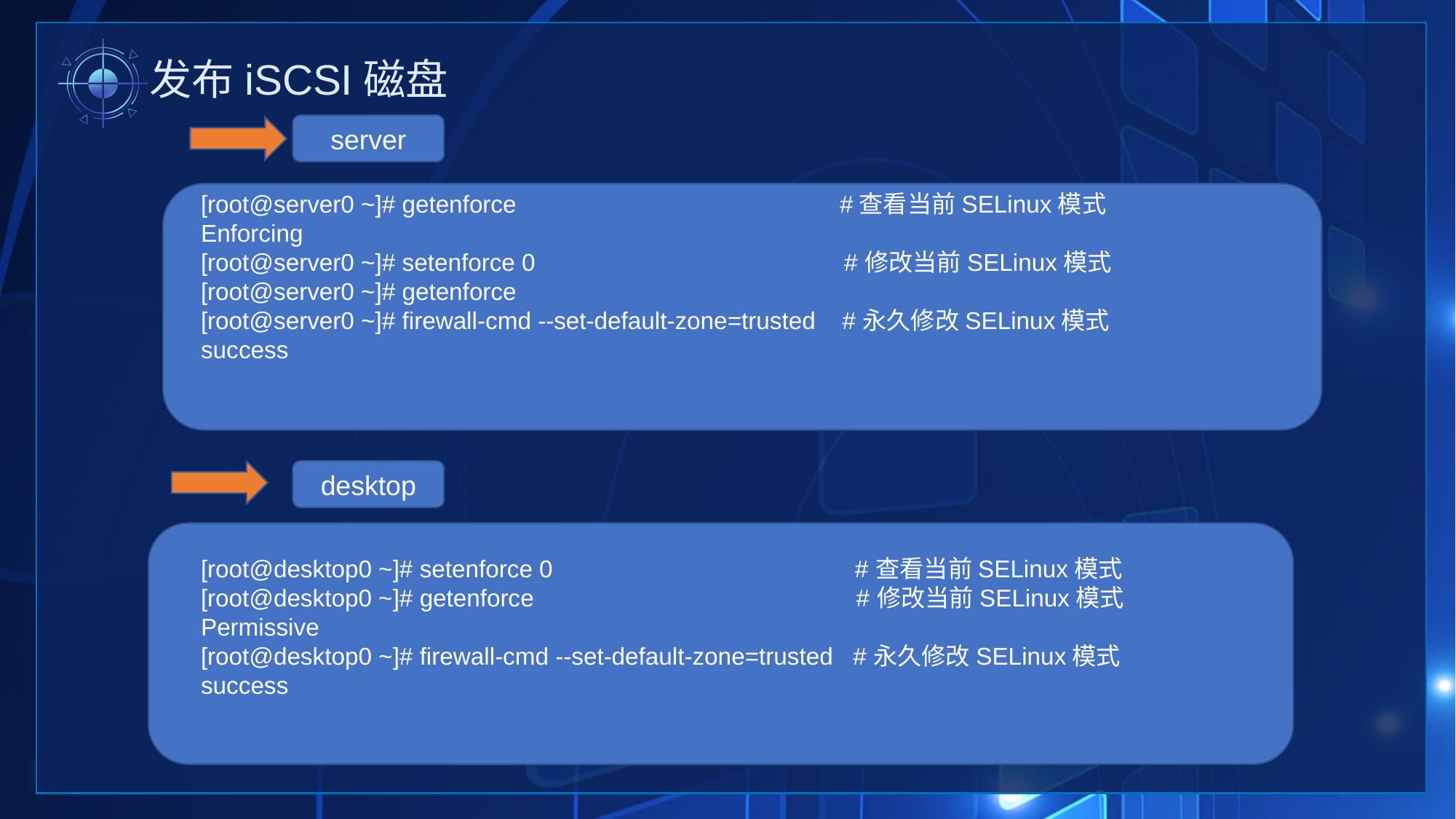

发布iSCSI磁盘
server

[root@server0 ~]# getenforce                                                #查看当前SELinux模式
Enforcing
[root@server0 ~]# setenforce 0                                              #修改当前SELinux模式
[root@server0 ~]# getenforce
[root@server0 ~]# firewall-cmd --set-default-zone=trusted    #永久修改SELinux模式
success

desktop

[root@desktop0 ~]# setenforce 0                                             #查看当前SELinux模式
[root@desktop0 ~]# getenforce                                                #修改当前SELinux模式
Permissive
[root@desktop0 ~]# firewall-cmd --set-default-zone=trusted   #永久修改SELinux模式
success